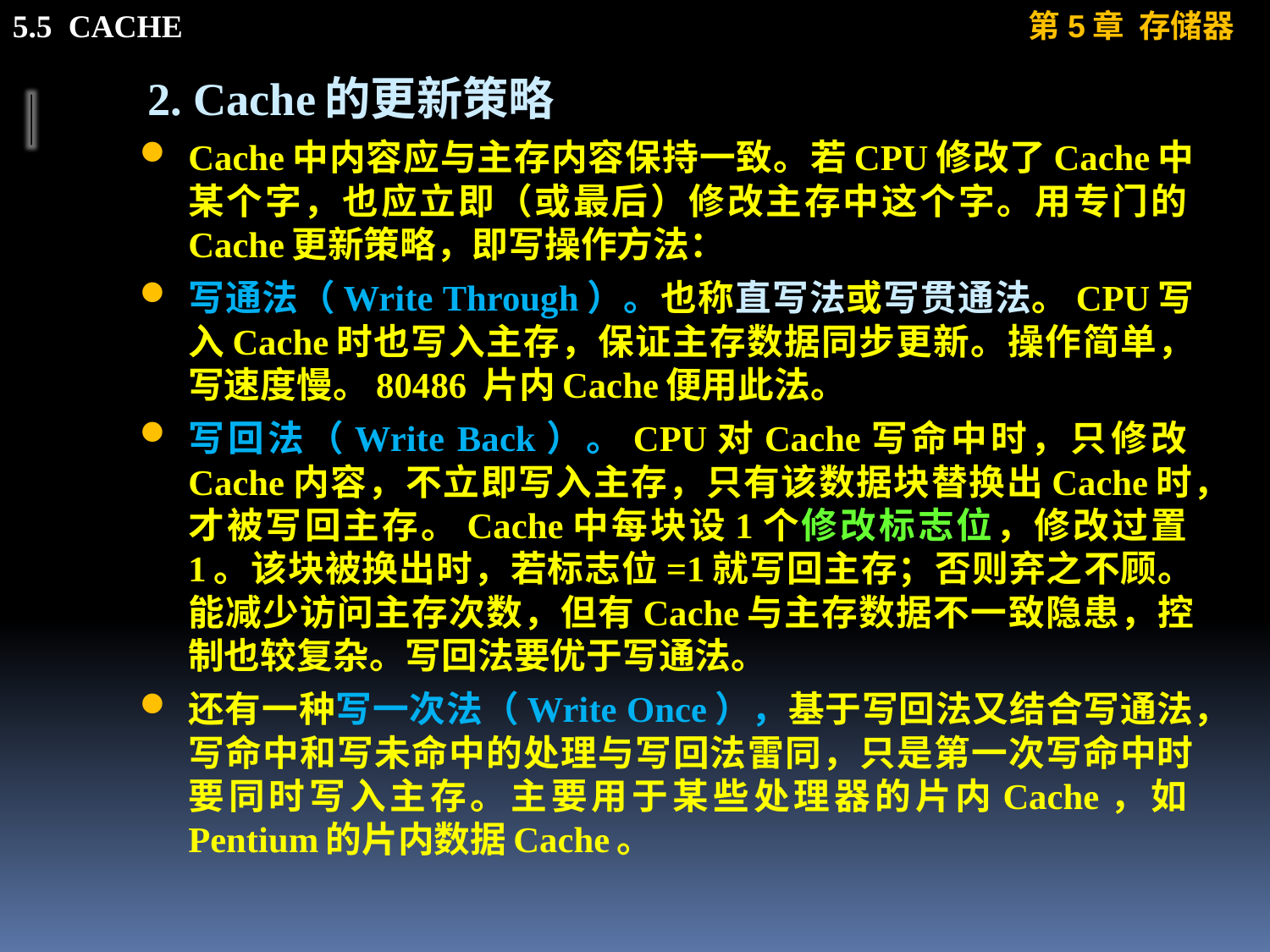

2. Cache的更新策略
Cache中内容应与主存内容保持一致。若CPU修改了Cache中某个字，也应立即（或最后）修改主存中这个字。用专门的Cache更新策略，即写操作方法：
写通法（Write Through）。也称直写法或写贯通法。CPU写入Cache时也写入主存，保证主存数据同步更新。操作简单，写速度慢。80486 片内Cache便用此法。
写回法（Write Back）。CPU对Cache写命中时，只修改Cache内容，不立即写入主存，只有该数据块替换出Cache时，才被写回主存。Cache中每块设1个修改标志位，修改过置1。该块被换出时，若标志位=1就写回主存；否则弃之不顾。能减少访问主存次数，但有Cache与主存数据不一致隐患，控制也较复杂。写回法要优于写通法。
还有一种写一次法（Write Once），基于写回法又结合写通法，写命中和写未命中的处理与写回法雷同，只是第一次写命中时要同时写入主存。主要用于某些处理器的片内Cache，如Pentium的片内数据Cache。